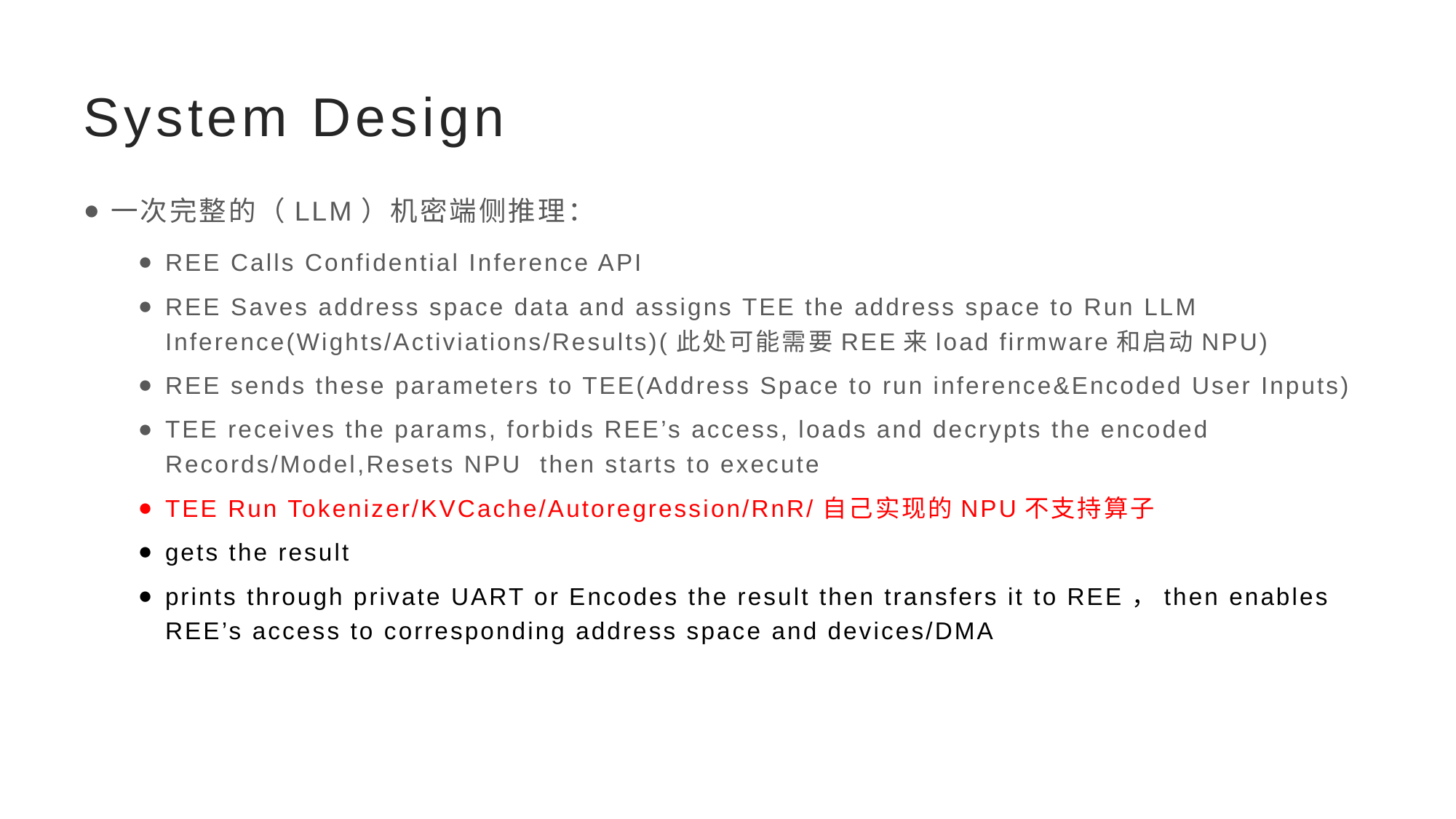

# System Design
一次完整的（LLM）机密端侧推理：
REE Calls Confidential Inference API
REE Saves address space data and assigns TEE the address space to Run LLM Inference(Wights/Activiations/Results)(此处可能需要REE来load firmware和启动NPU)
REE sends these parameters to TEE(Address Space to run inference&Encoded User Inputs)
TEE receives the params, forbids REE’s access, loads and decrypts the encoded Records/Model,Resets NPU  then starts to execute
TEE Run Tokenizer/KVCache/Autoregression/RnR/自己实现的NPU不支持算子
gets the result
prints through private UART or Encodes the result then transfers it to REE，then enables REE’s access to corresponding address space and devices/DMA